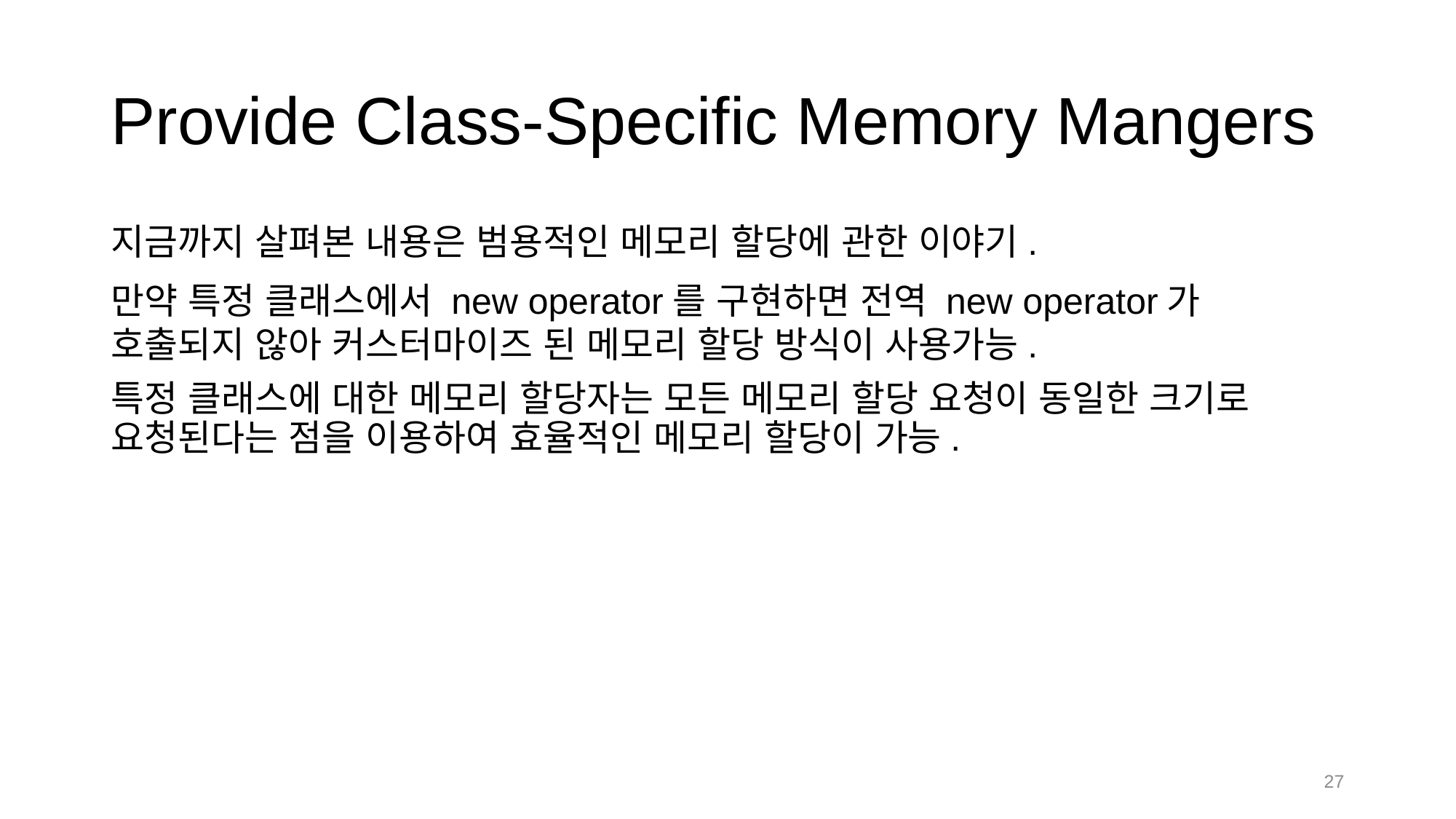

# Provide Class-Specific Memory Mangers
지금까지 살펴본 내용은 범용적인 메모리 할당에 관한 이야기.
만약 특정 클래스에서 new operator를 구현하면 전역 new operator가 호출되지 않아 커스터마이즈 된 메모리 할당 방식이 사용가능.
특정 클래스에 대한 메모리 할당자는 모든 메모리 할당 요청이 동일한 크기로
요청된다는 점을 이용하여 효율적인 메모리 할당이 가능.
27